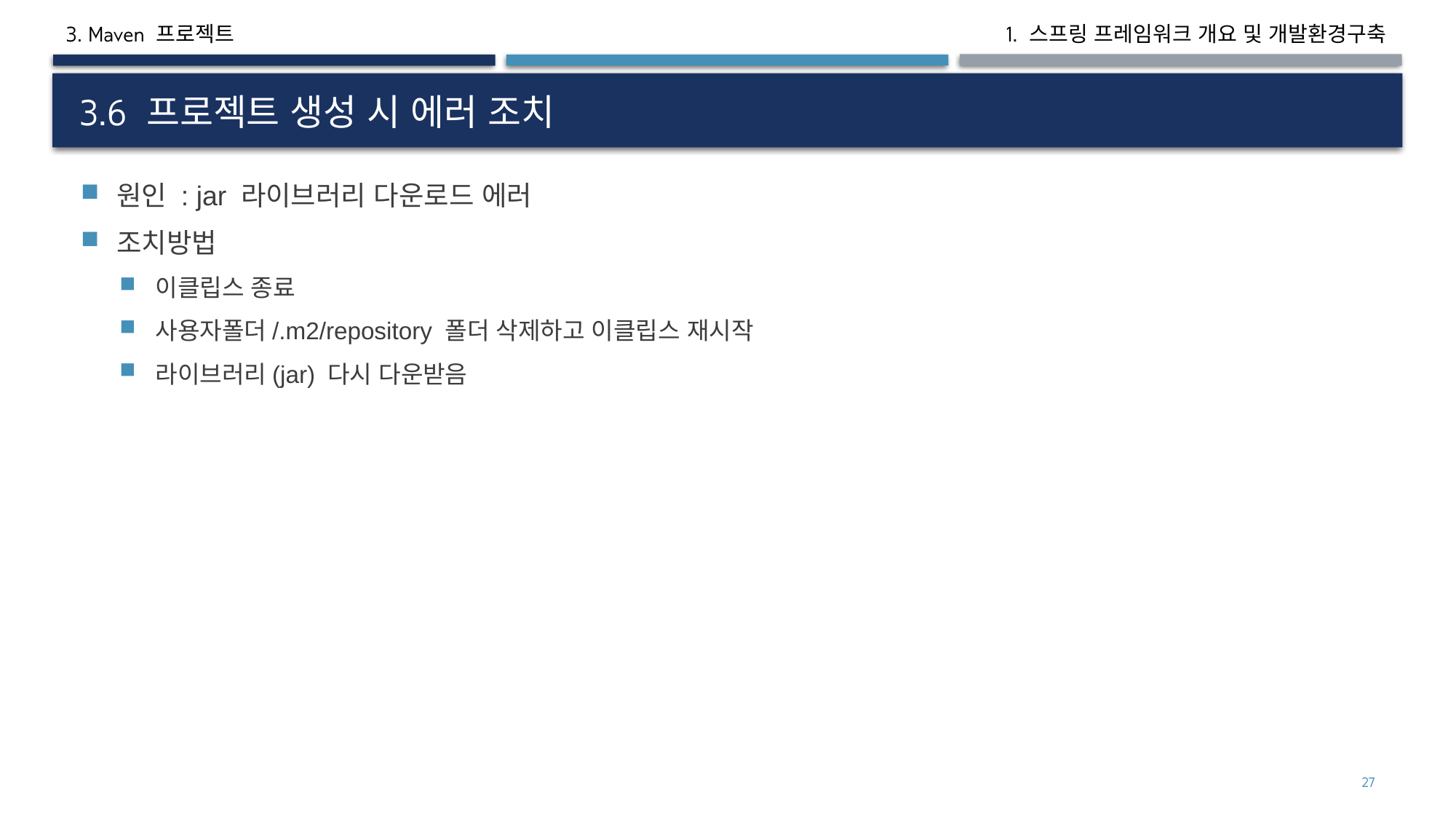

3. Maven 프로젝트
# 3.6 프로젝트 생성 시 에러 조치
원인 : jar 라이브러리 다운로드 에러
조치방법
이클립스 종료
사용자폴더/.m2/repository 폴더 삭제하고 이클립스 재시작
라이브러리(jar) 다시 다운받음

27